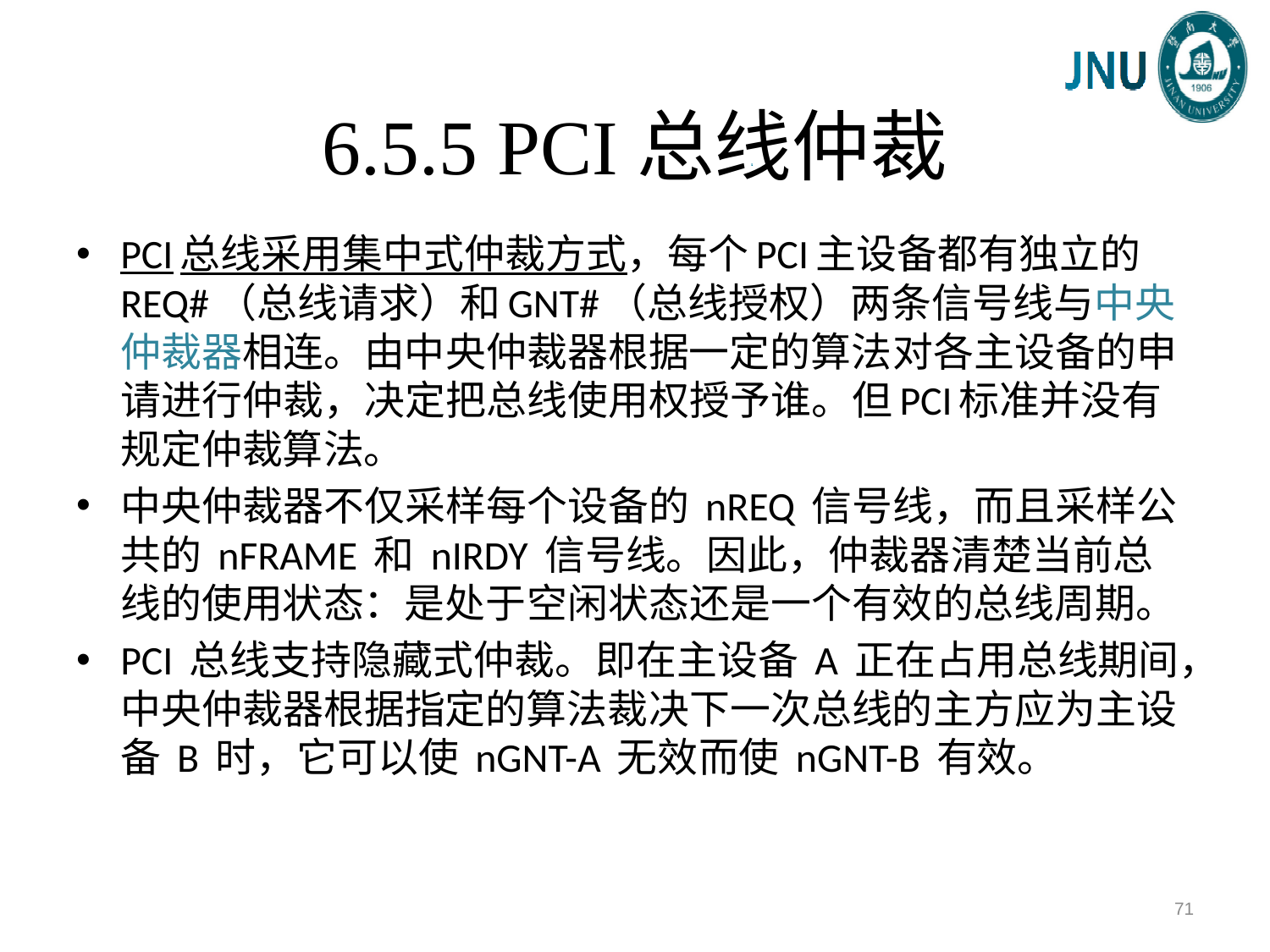

# 6.5.5 PCI总线仲裁
PCI总线采用集中式仲裁方式，每个PCI主设备都有独立的REQ#（总线请求）和GNT#（总线授权）两条信号线与中央仲裁器相连。由中央仲裁器根据一定的算法对各主设备的申请进行仲裁，决定把总线使用权授予谁。但PCI标准并没有规定仲裁算法。
中央仲裁器不仅采样每个设备的 nREQ 信号线，而且采样公共的 nFRAME 和 nIRDY 信号线。因此，仲裁器清楚当前总线的使用状态：是处于空闲状态还是一个有效的总线周期。
PCI 总线支持隐藏式仲裁。即在主设备 A 正在占用总线期间，中央仲裁器根据指定的算法裁决下一次总线的主方应为主设备 B 时，它可以使 nGNT-A 无效而使 nGNT-B 有效。
71